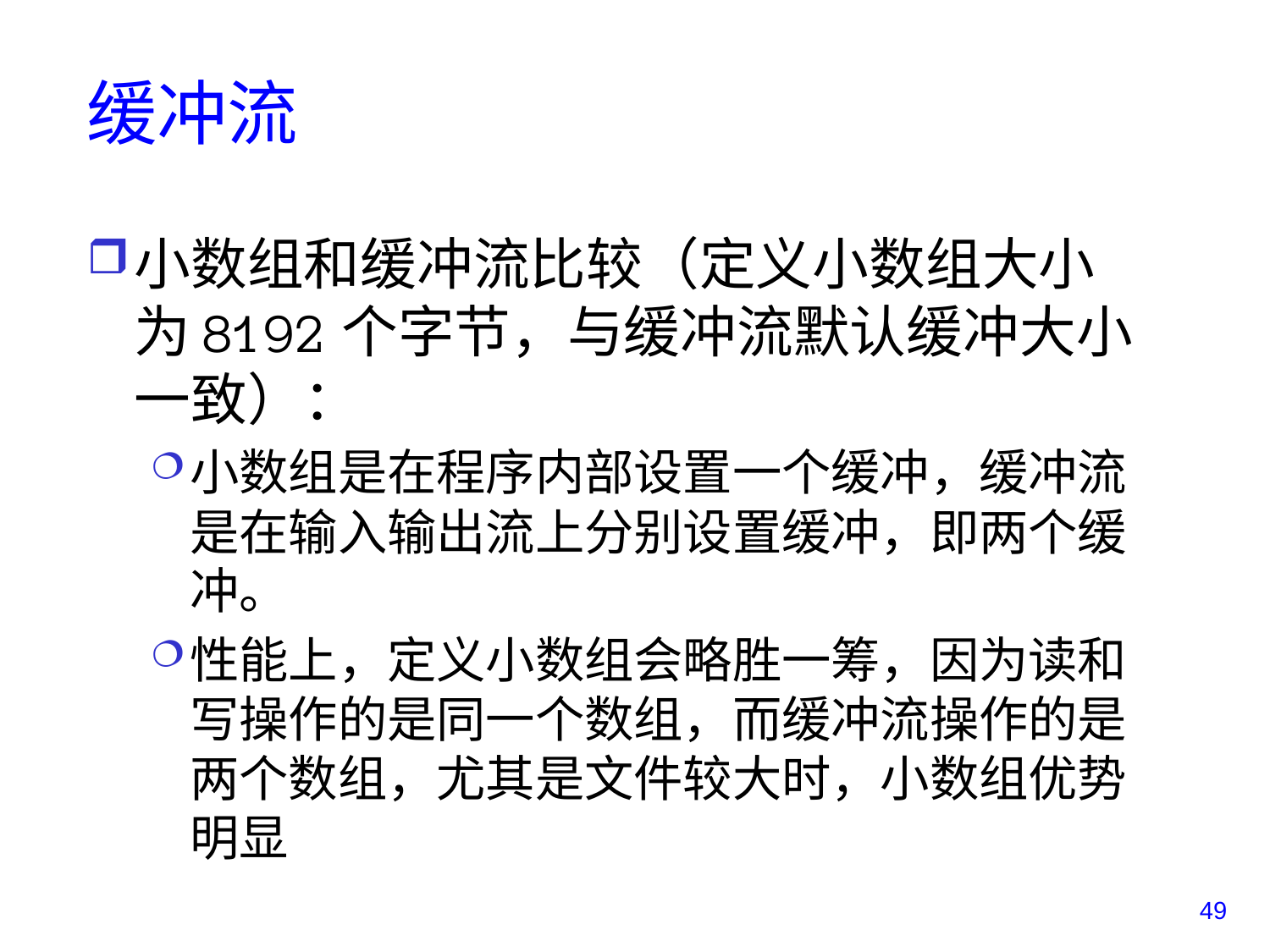

# 缓冲流
小数组和缓冲流比较（定义小数组大小为8192个字节，与缓冲流默认缓冲大小一致）：
小数组是在程序内部设置一个缓冲，缓冲流是在输入输出流上分别设置缓冲，即两个缓冲。
性能上，定义小数组会略胜一筹，因为读和写操作的是同一个数组，而缓冲流操作的是两个数组，尤其是文件较大时，小数组优势明显
49